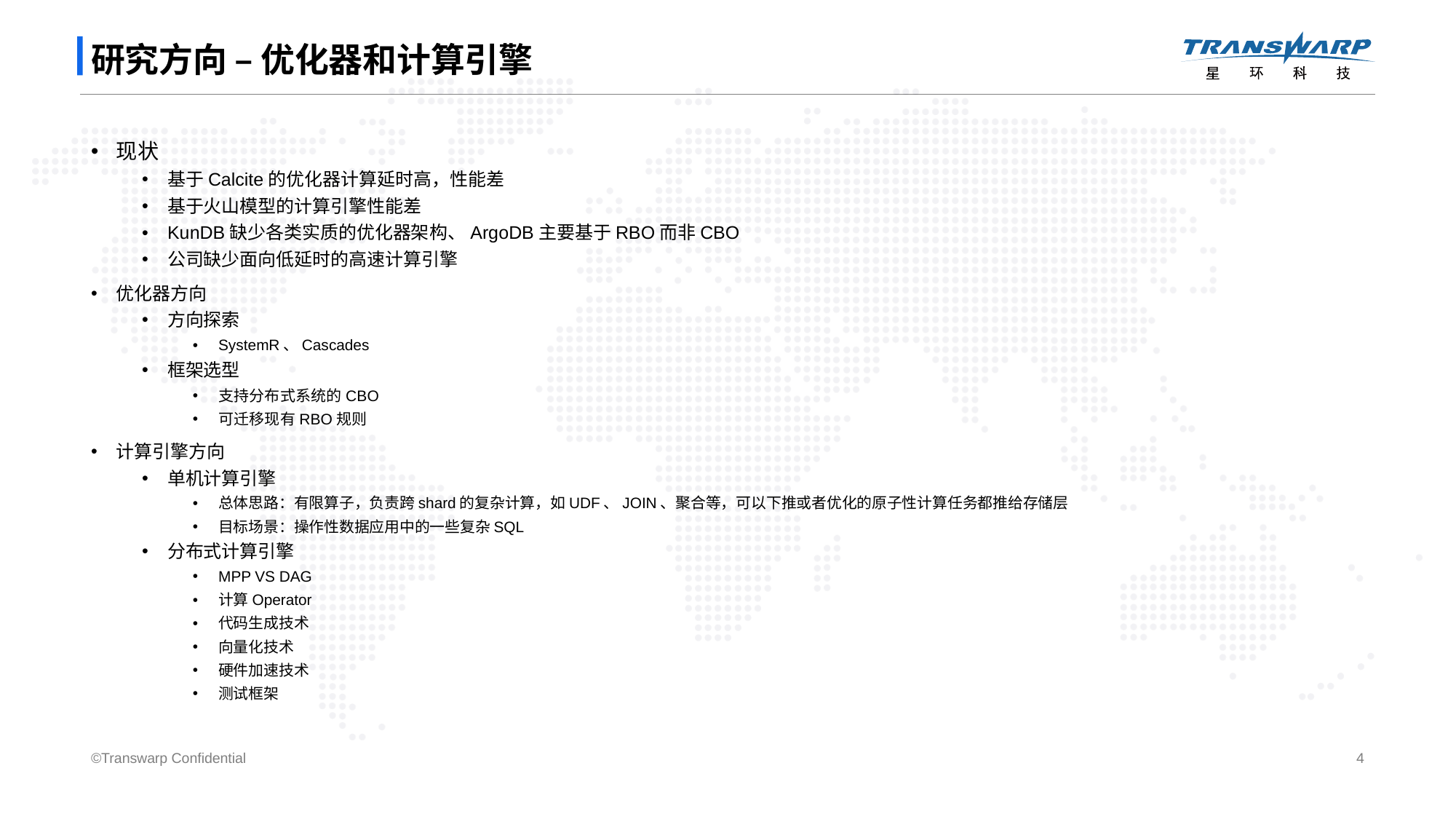

# 研究方向 – 优化器和计算引擎
现状
基于Calcite的优化器计算延时高，性能差
基于火山模型的计算引擎性能差
KunDB缺少各类实质的优化器架构、ArgoDB主要基于RBO而非CBO
公司缺少面向低延时的高速计算引擎
优化器方向
方向探索
SystemR、Cascades
框架选型
支持分布式系统的CBO
可迁移现有RBO规则
计算引擎方向
单机计算引擎
总体思路：有限算子，负责跨shard的复杂计算，如UDF、JOIN、聚合等，可以下推或者优化的原子性计算任务都推给存储层
目标场景：操作性数据应用中的一些复杂SQL
分布式计算引擎
MPP VS DAG
计算Operator
代码生成技术
向量化技术
硬件加速技术
测试框架
©Transwarp Confidential
4